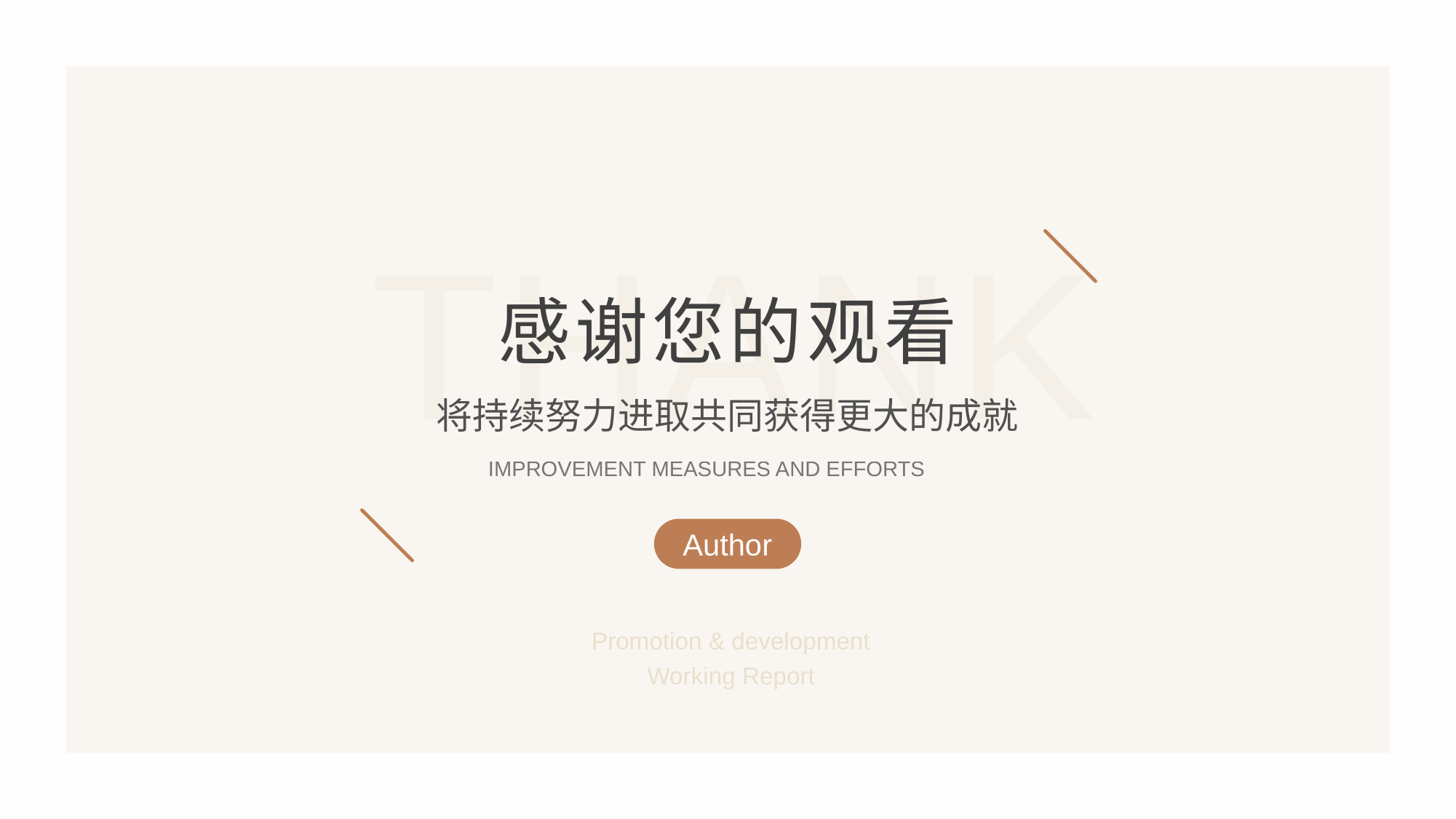

THANK
感谢您的观看
将持续努力进取共同获得更大的成就
IMPROVEMENT MEASURES AND EFFORTS

Author
Promotion & development
Working Report